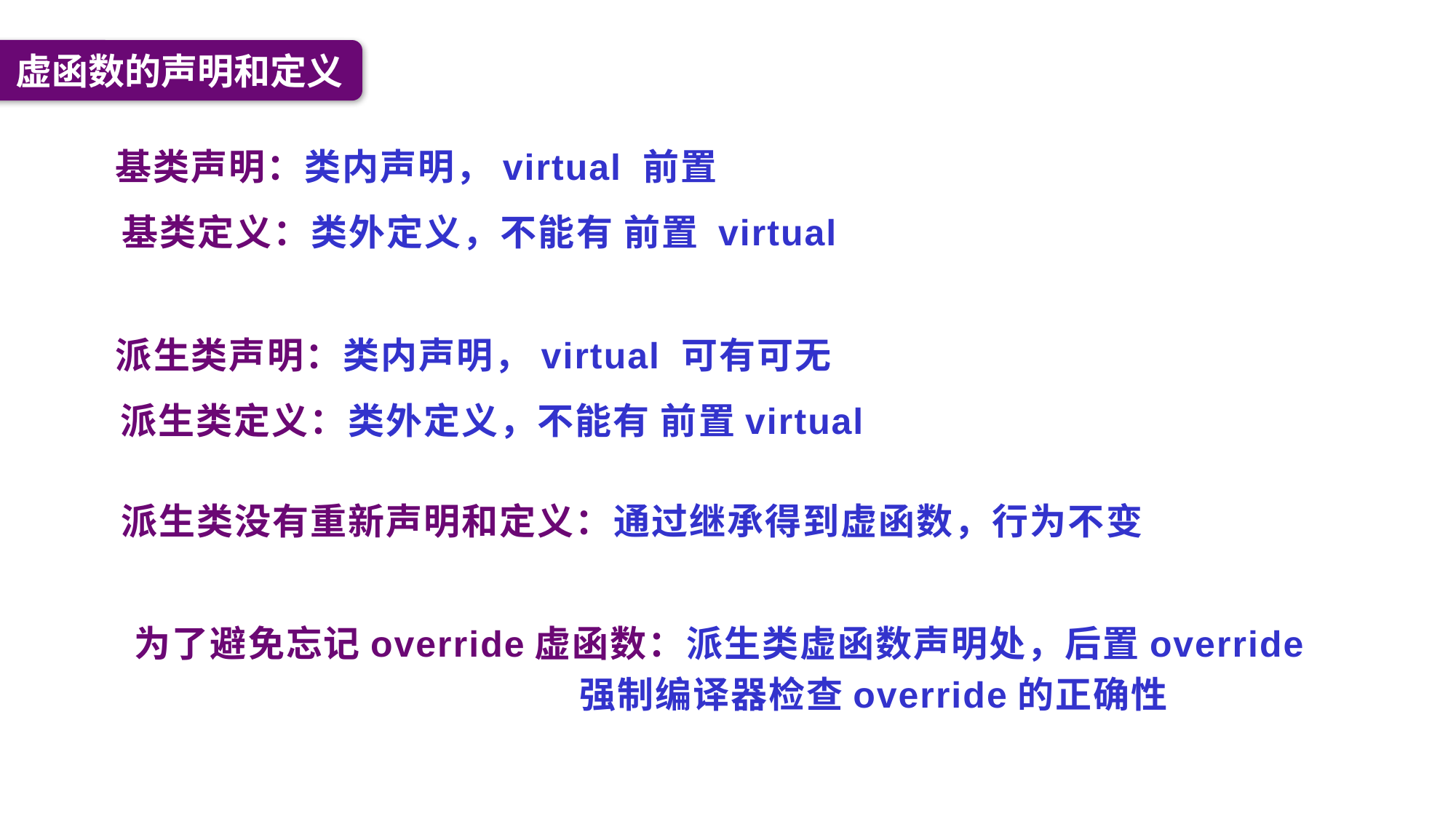

虚函数的声明和定义
基类声明：类内声明，virtual 前置
基类定义：类外定义，不能有 前置 virtual
派生类声明：类内声明，virtual 可有可无
派生类定义：类外定义，不能有 前置virtual
派生类没有重新声明和定义：通过继承得到虚函数，行为不变
为了避免忘记override虚函数：派生类虚函数声明处，后置override
                                             强制编译器检查override的正确性
24